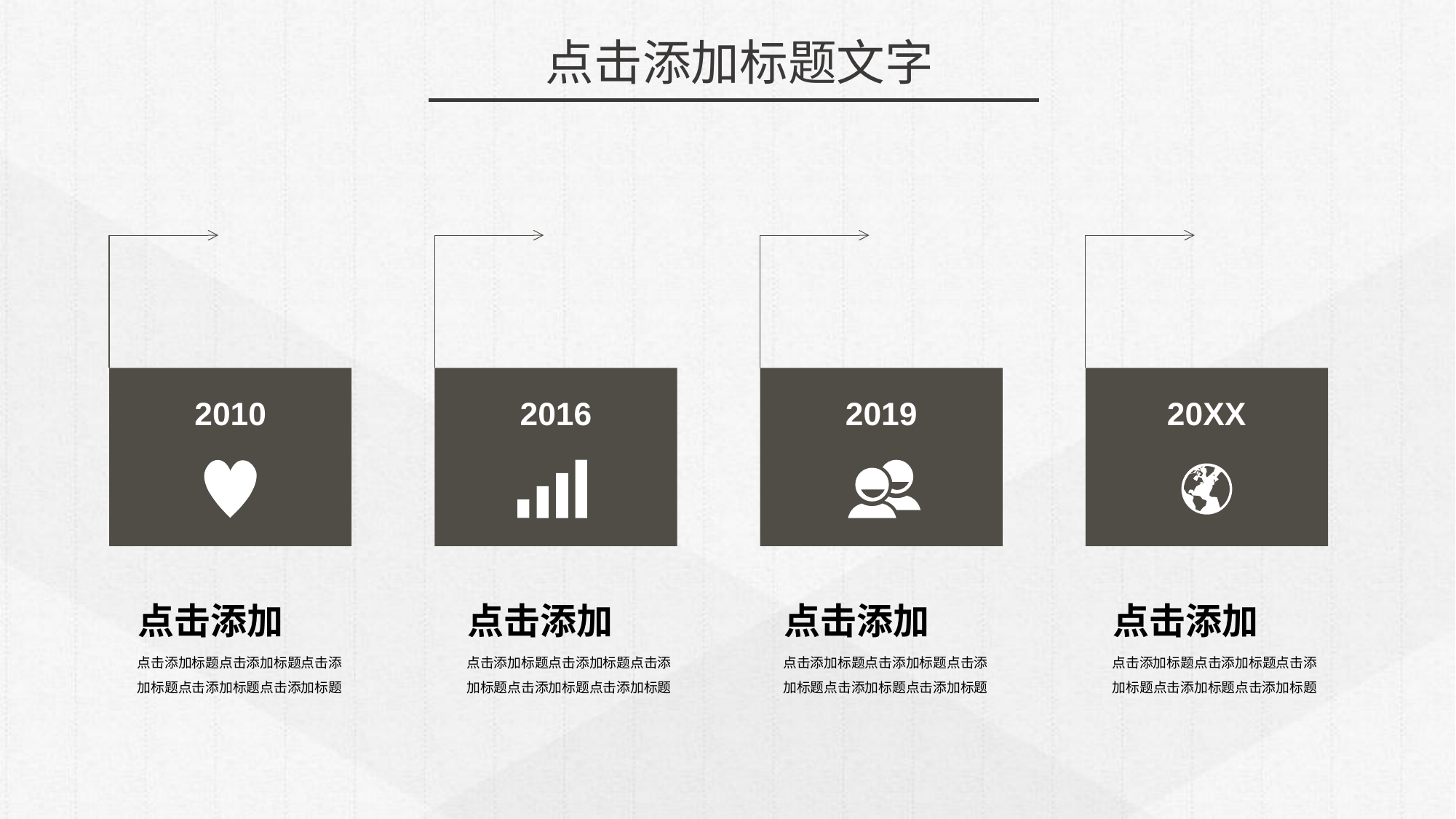

点击添加标题文字

2010
2016
2019
20XX

点击添加
点击添加标题点击添加标题点击添加标题点击添加标题点击添加标题
点击添加
点击添加标题点击添加标题点击添加标题点击添加标题点击添加标题
点击添加
点击添加标题点击添加标题点击添加标题点击添加标题点击添加标题
点击添加
点击添加标题点击添加标题点击添加标题点击添加标题点击添加标题